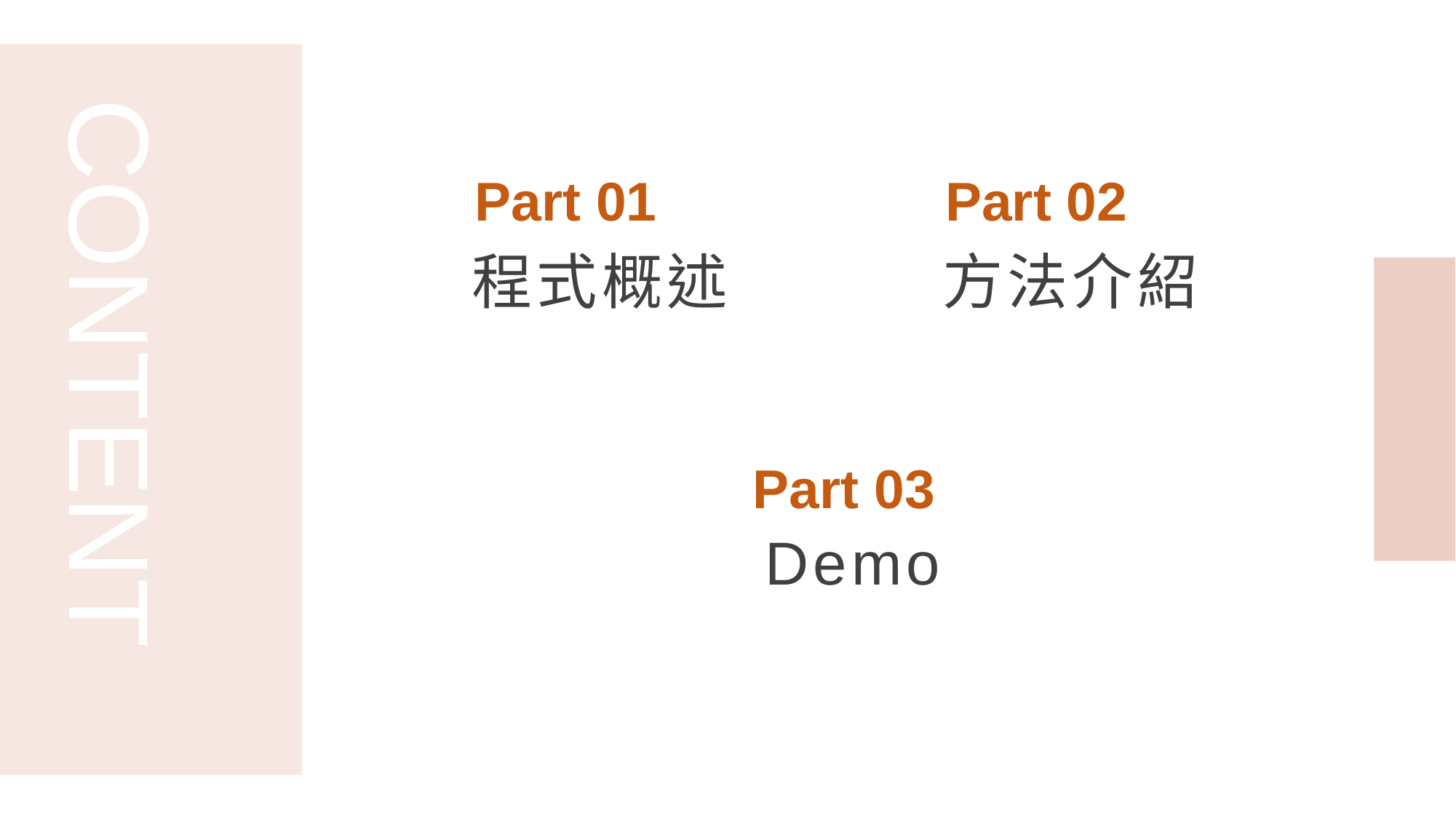

CONTENT
Part 01
Part 02
程式概述
方法介紹

Part 03
Demo